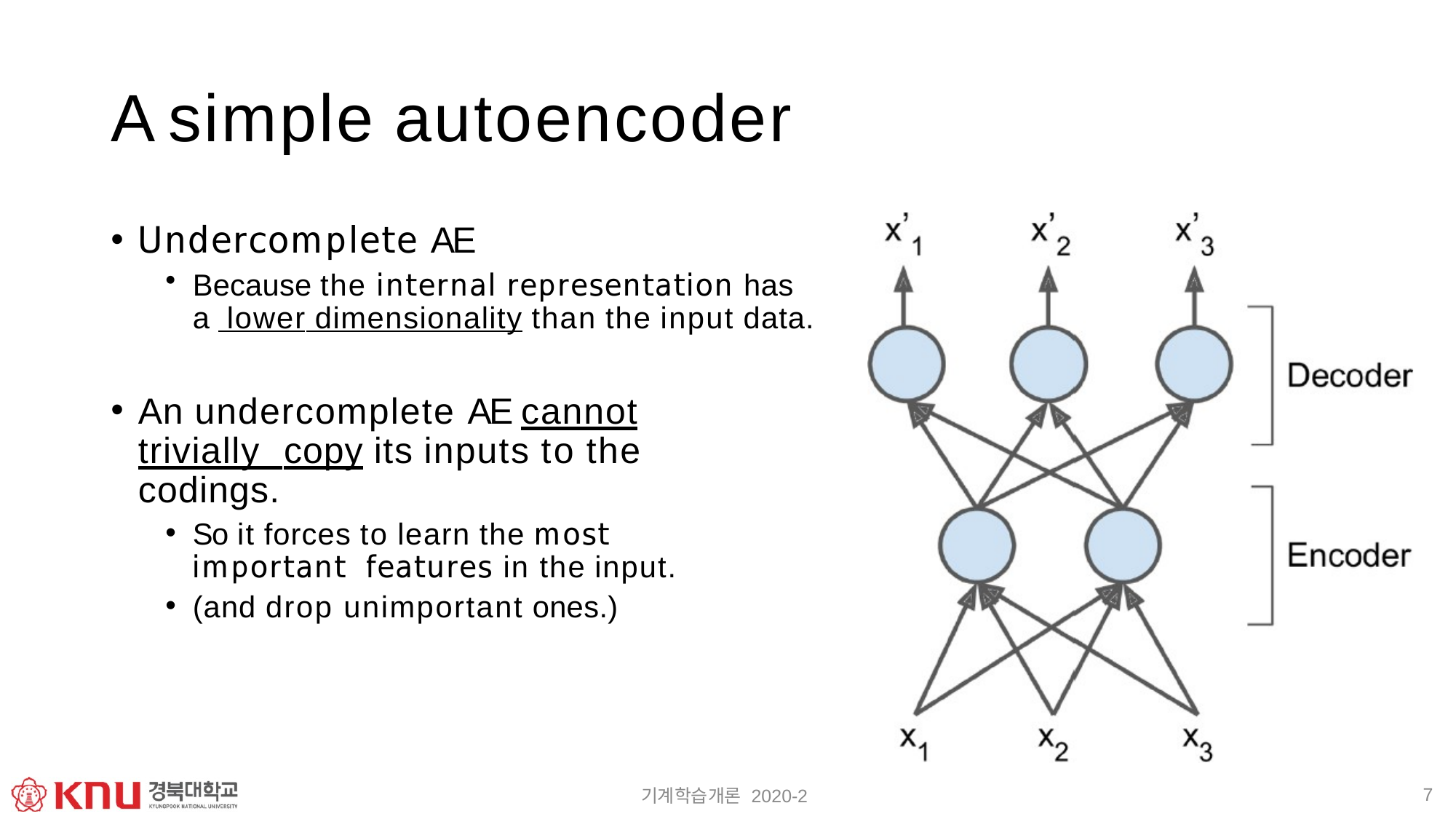

# A simple autoencoder
Undercomplete AE
Because the internal representation has a  lower dimensionality than the input data.

An undercomplete AE cannot trivially  copy its inputs to the codings.
So it forces to learn the most important  features in the input.
(and drop unimportant ones.)

7
기계학습개론 2020-2